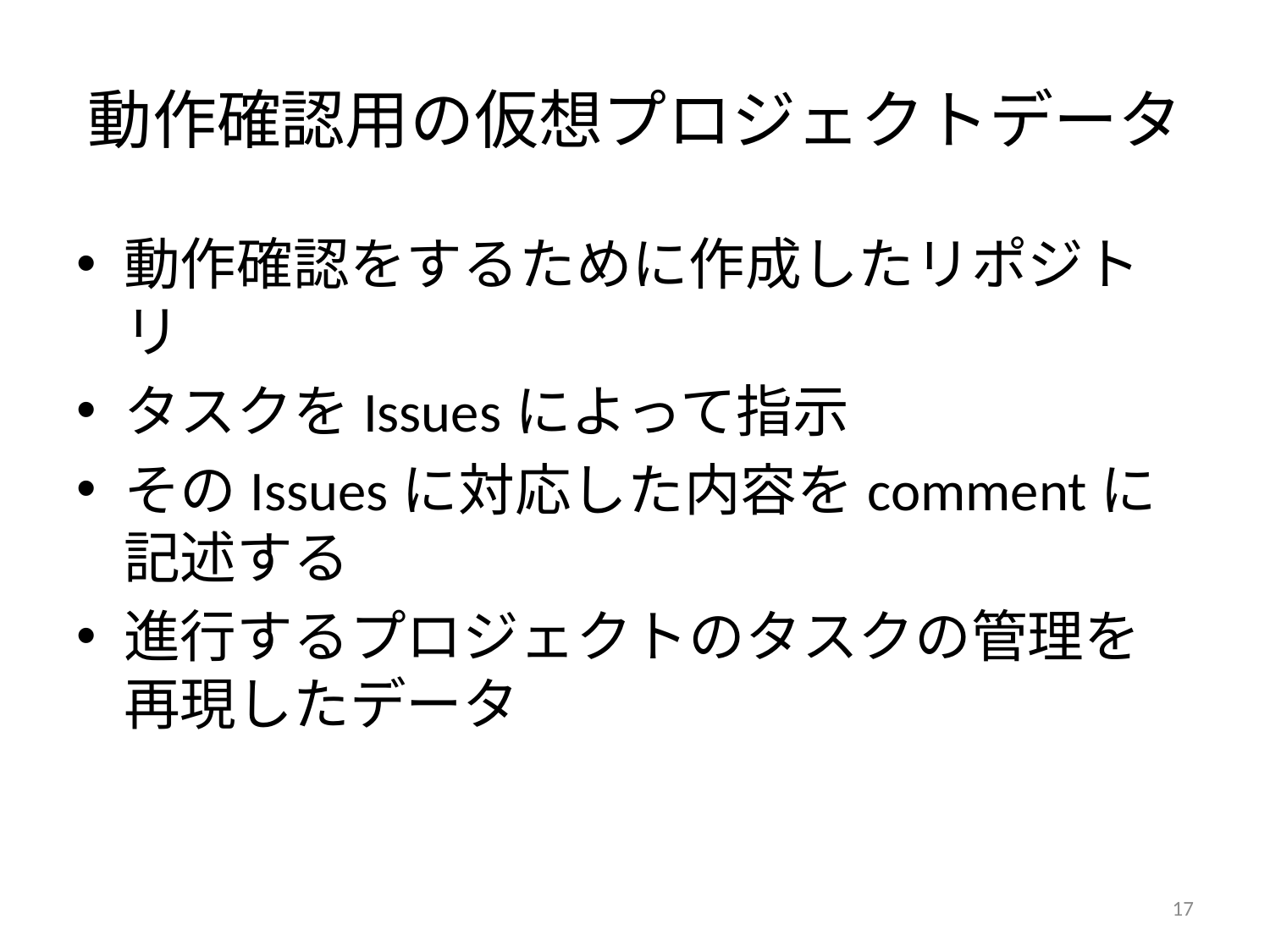

# 動作確認用の仮想プロジェクトデータ
動作確認をするために作成したリポジトリ
タスクをIssuesによって指示
そのIssuesに対応した内容をcommentに記述する
進行するプロジェクトのタスクの管理を再現したデータ

17